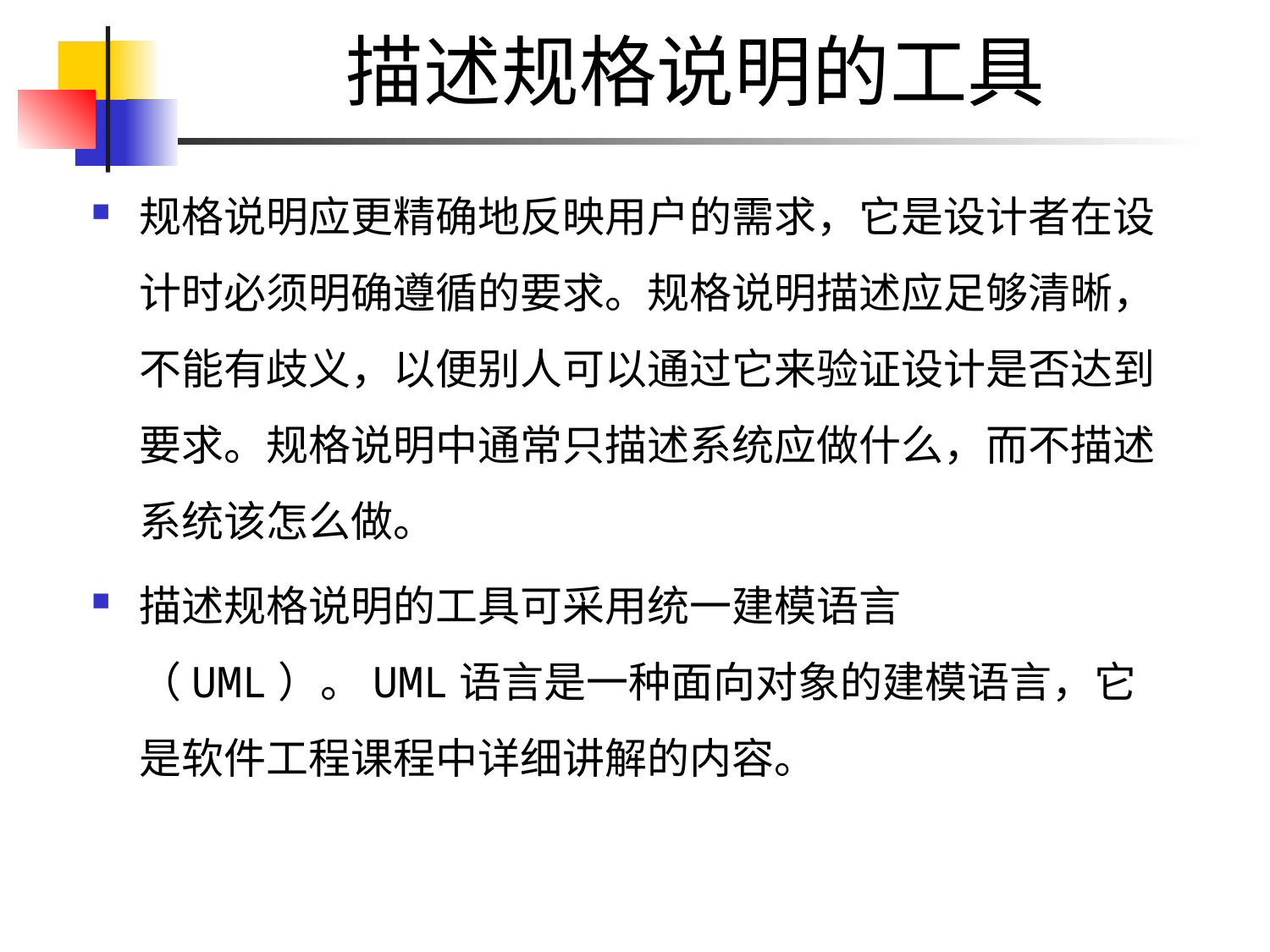

# 描述规格说明的工具
规格说明应更精确地反映用户的需求，它是设计者在设计时必须明确遵循的要求。规格说明描述应足够清晰，不能有歧义，以便别人可以通过它来验证设计是否达到要求。规格说明中通常只描述系统应做什么，而不描述系统该怎么做。
描述规格说明的工具可采用统一建模语言（UML）。UML语言是一种面向对象的建模语言，它是软件工程课程中详细讲解的内容。